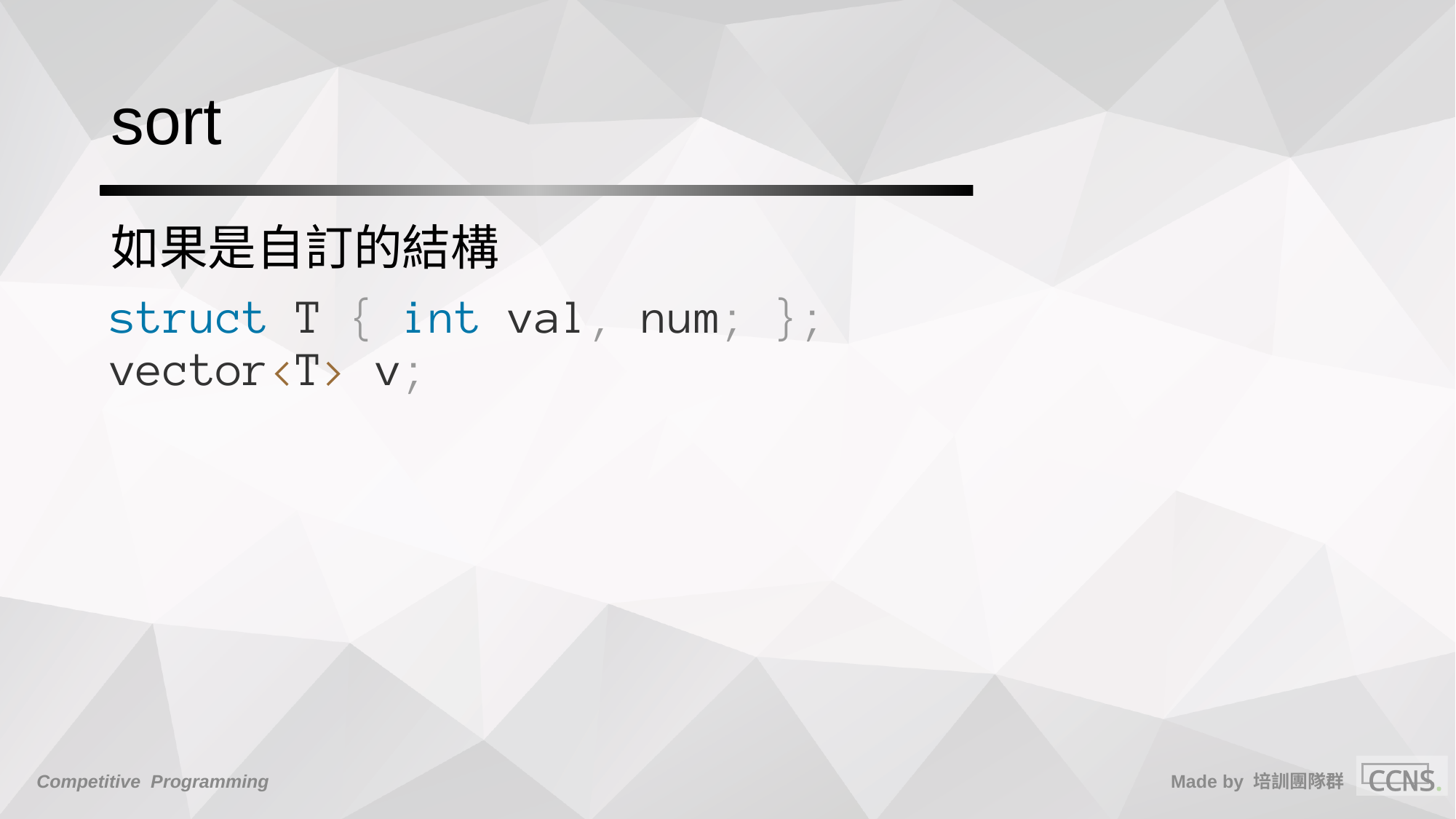

# sort
如果是自訂的結構
struct T { int val, num; };
vector<T> v;